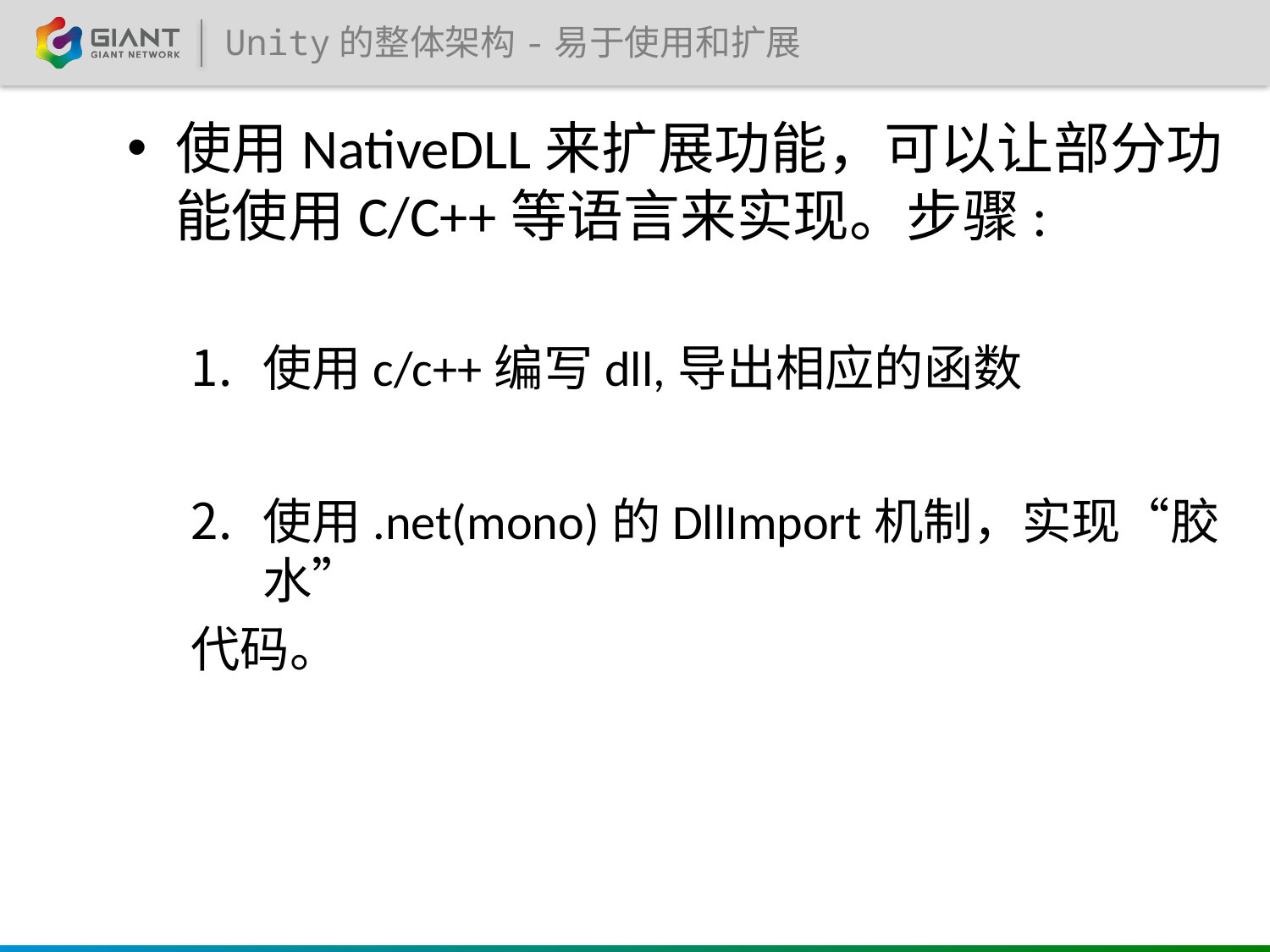

Unity的整体架构-易于使用和扩展
使用NativeDLL来扩展功能，可以让部分功能使用C/C++等语言来实现。步骤:

使用c/c++编写dll,导出相应的函数

使用.net(mono)的DllImport机制，实现“胶水”
代码。